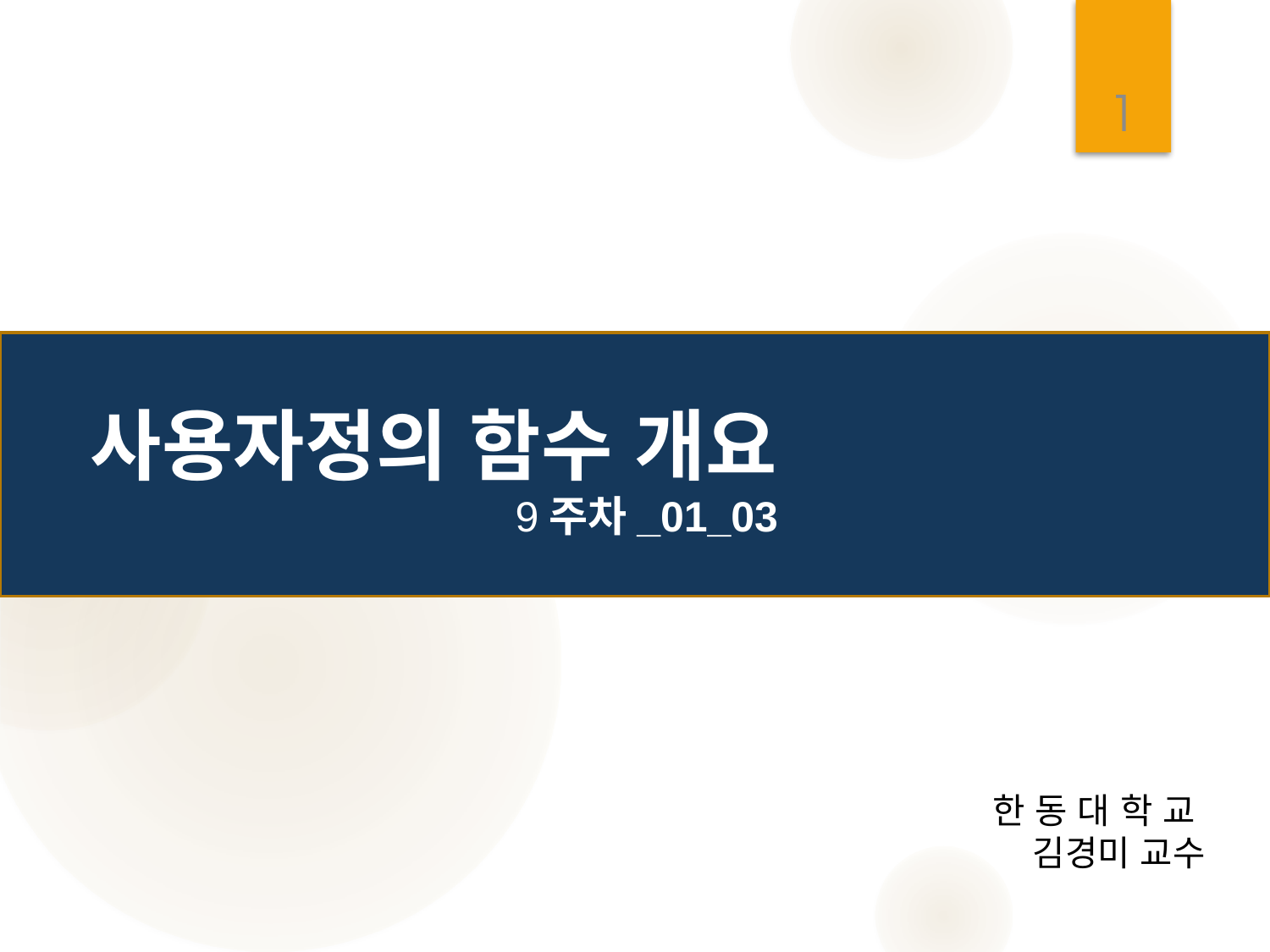

1

# 사용자정의 함수 개요 9주차_01_03
한 동 대 학 교
김경미 교수